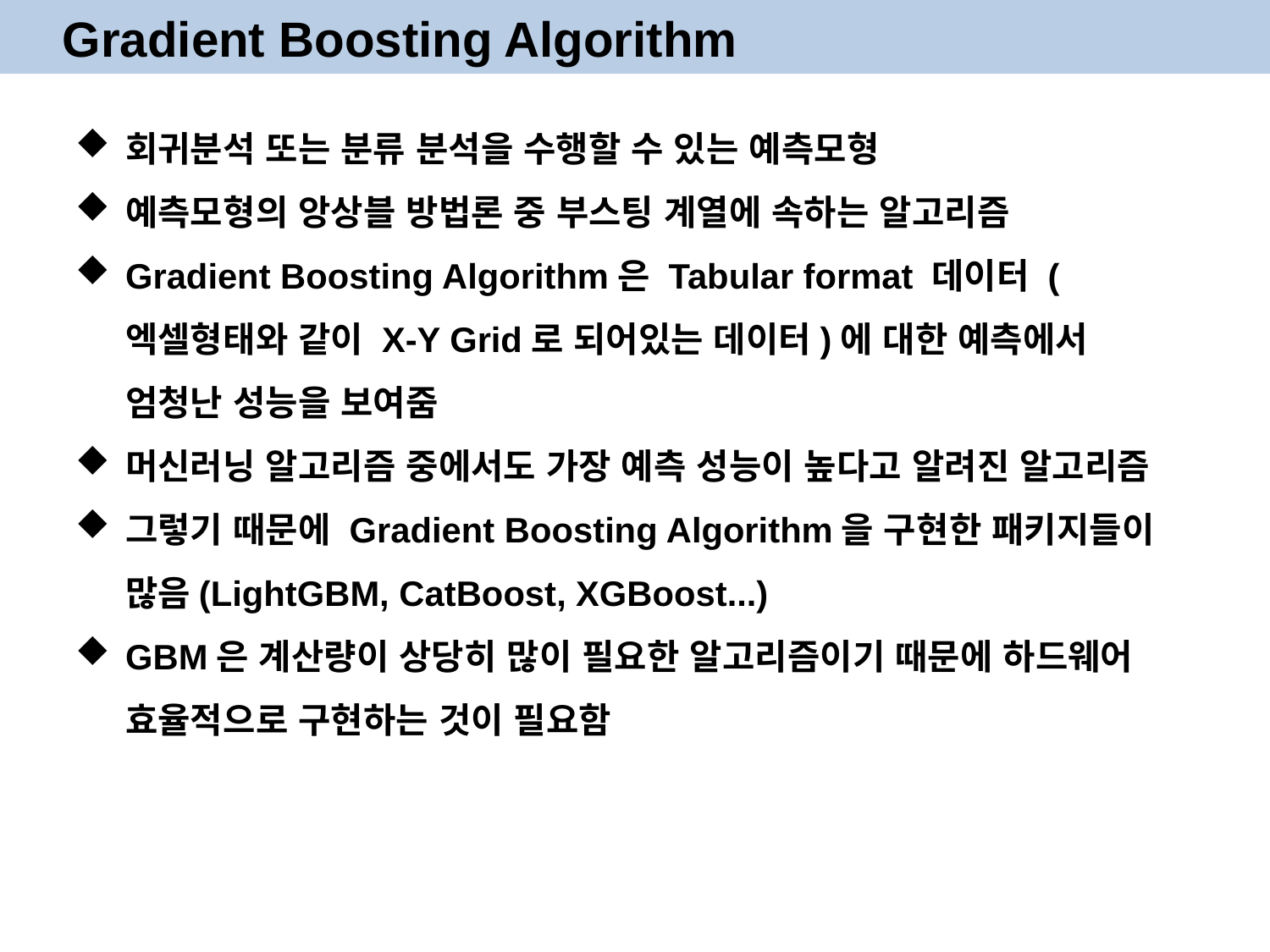

Gradient Boosting Algorithm
회귀분석 또는 분류 분석을 수행할 수 있는 예측모형
예측모형의 앙상블 방법론 중 부스팅 계열에 속하는 알고리즘
Gradient Boosting Algorithm은 Tabular format 데이터 (엑셀형태와 같이 X-Y Grid로 되어있는 데이터)에 대한 예측에서 엄청난 성능을 보여줌
머신러닝 알고리즘 중에서도 가장 예측 성능이 높다고 알려진 알고리즘
그렇기 때문에 Gradient Boosting Algorithm을 구현한 패키지들이 많음(LightGBM, CatBoost, XGBoost...)
GBM은 계산량이 상당히 많이 필요한 알고리즘이기 때문에 하드웨어 효율적으로 구현하는 것이 필요함